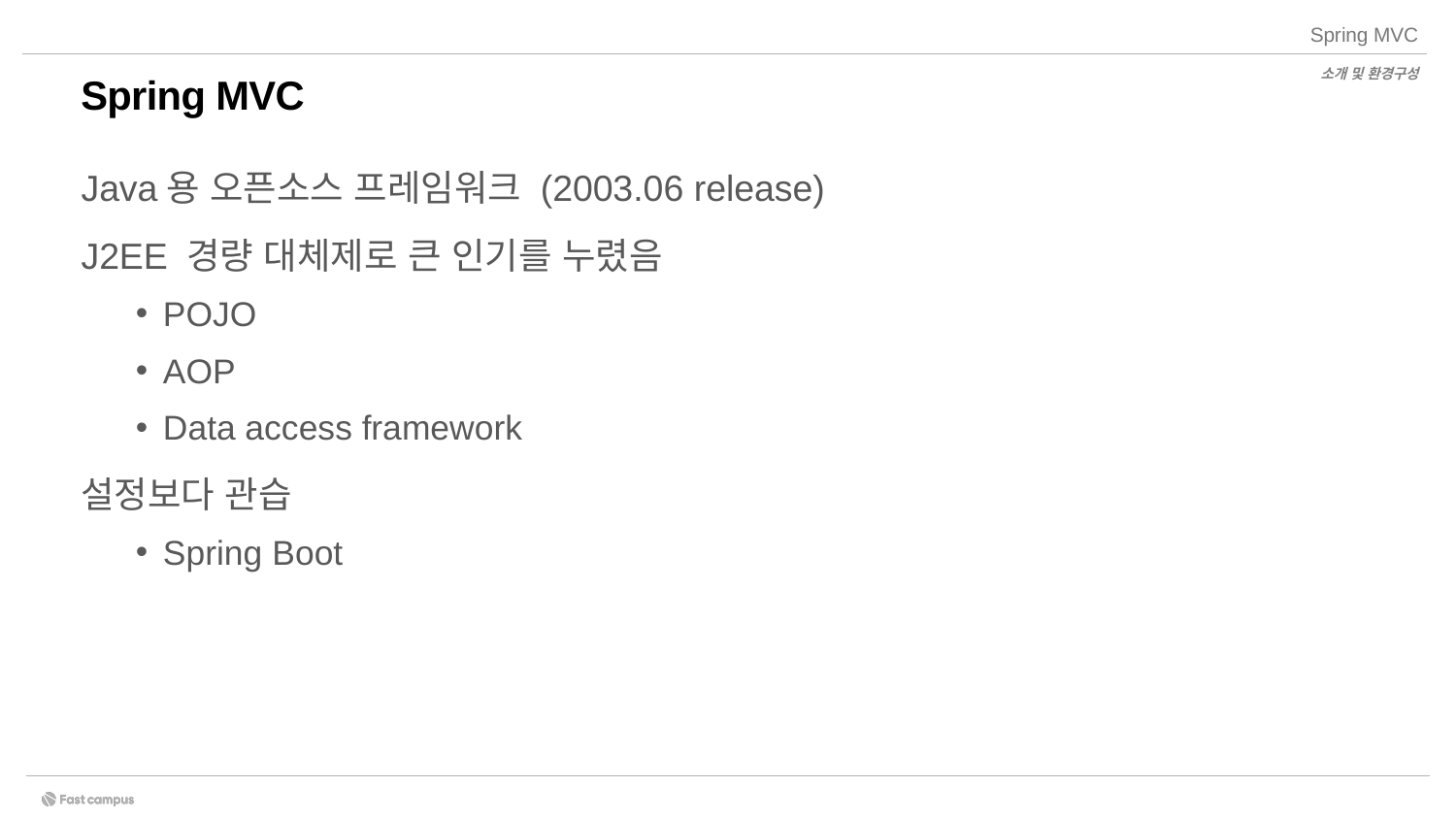

Spring MVC
소개 및 환경구성
# Spring MVC
Java용 오픈소스 프레임워크 (2003.06 release)
J2EE 경량 대체제로 큰 인기를 누렸음
POJO
AOP
Data access framework
설정보다 관습
Spring Boot